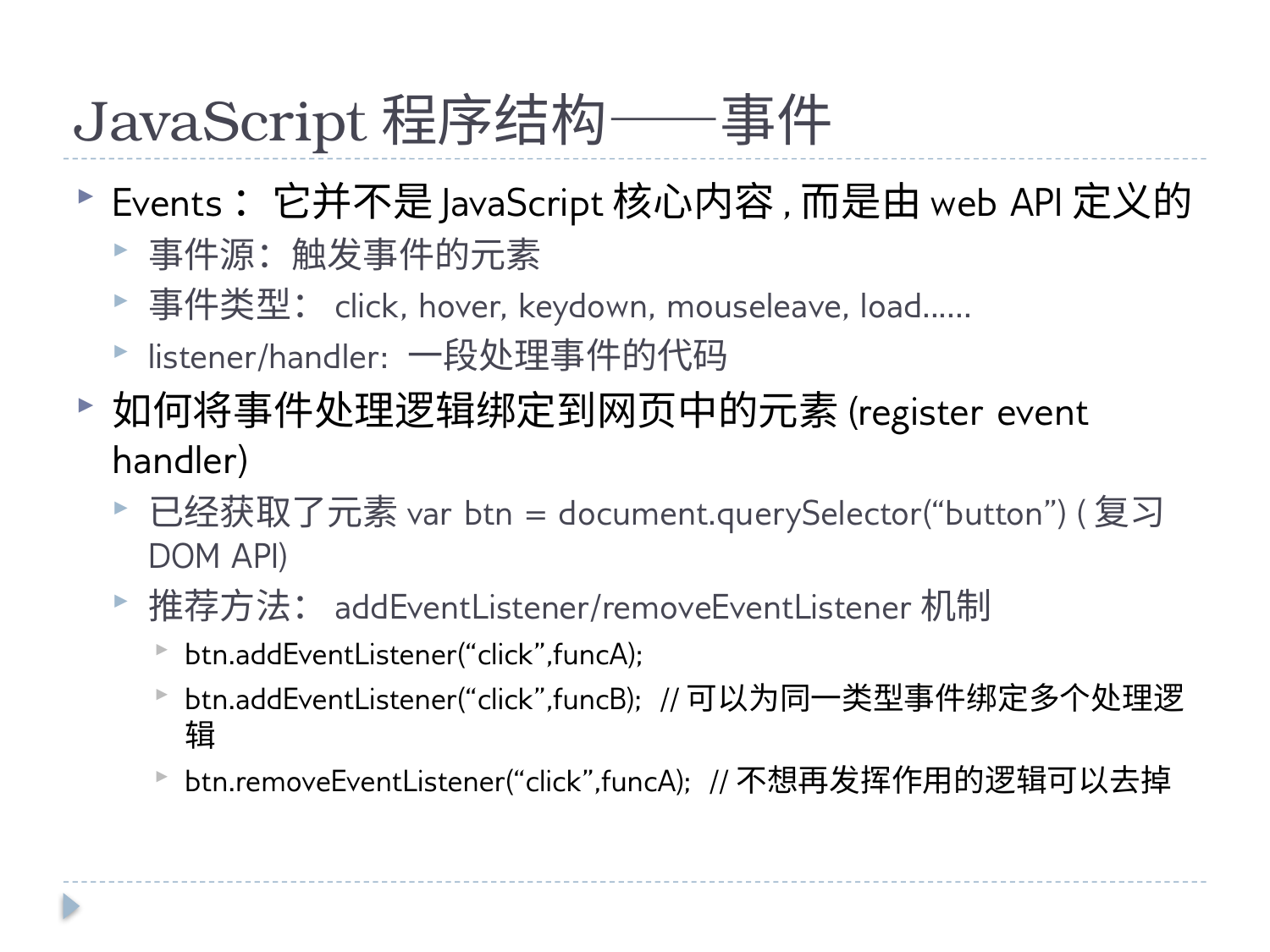

# JavaScript程序结构——事件
Events：它并不是JavaScript核心内容,而是由web API定义的
事件源：触发事件的元素
事件类型：click, hover, keydown, mouseleave, load......
listener/handler: 一段处理事件的代码
如何将事件处理逻辑绑定到网页中的元素(register event handler)
已经获取了元素var btn = document.querySelector(“button”) (复习DOM API)
推荐方法：addEventListener/removeEventListener机制
btn.addEventListener(“click”,funcA);
btn.addEventListener(“click”,funcB);  //可以为同一类型事件绑定多个处理逻辑
btn.removeEventListener(“click”,funcA);  //不想再发挥作用的逻辑可以去掉